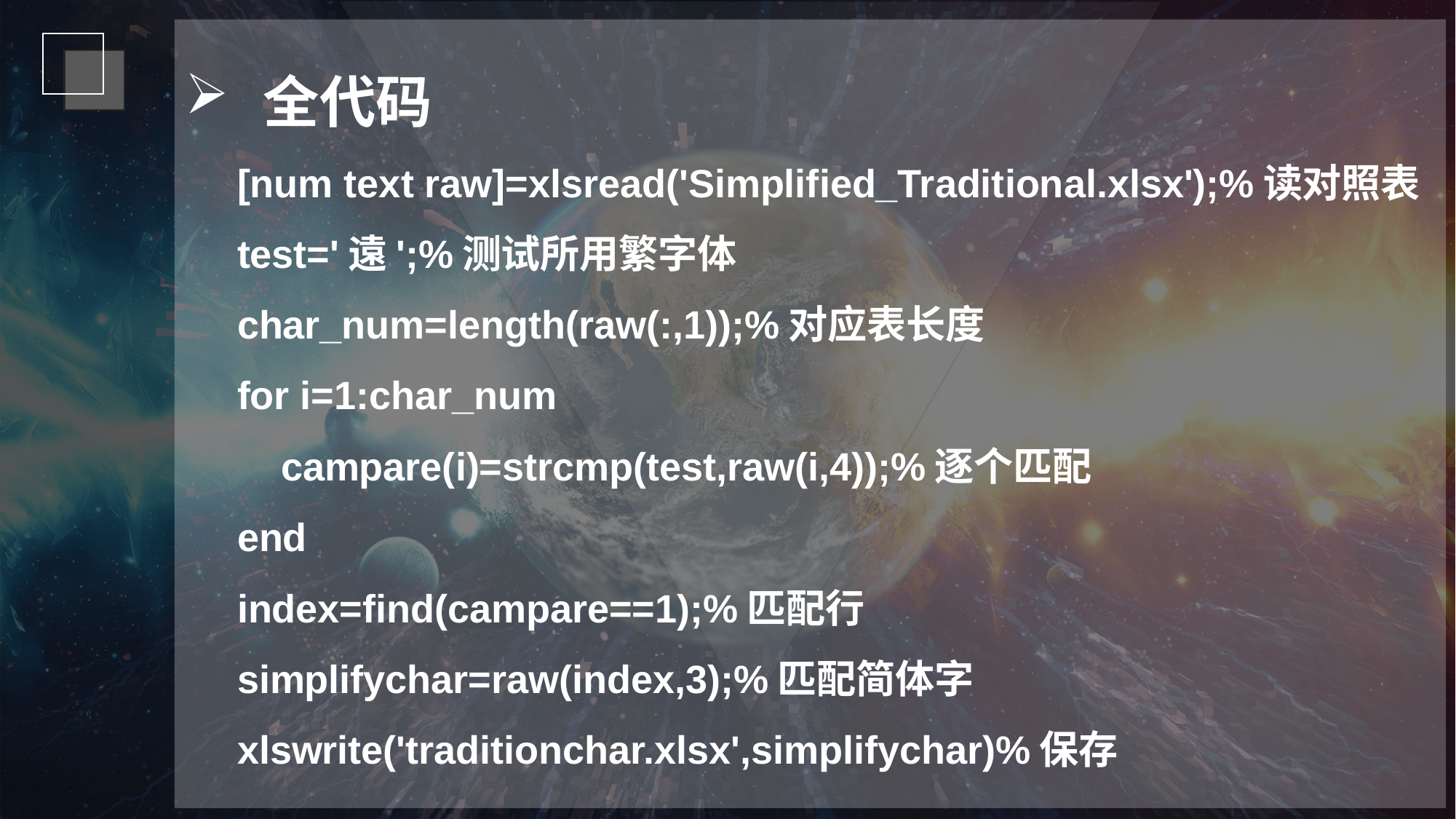

全代码
[num text raw]=xlsread('Simplified_Traditional.xlsx');%读对照表
test='遠';%测试所用繁字体
char_num=length(raw(:,1));%对应表长度
for i=1:char_num
    campare(i)=strcmp(test,raw(i,4));%逐个匹配
end
index=find(campare==1);%匹配行
simplifychar=raw(index,3);%匹配简体字
xlswrite('traditionchar.xlsx',simplifychar)%保存